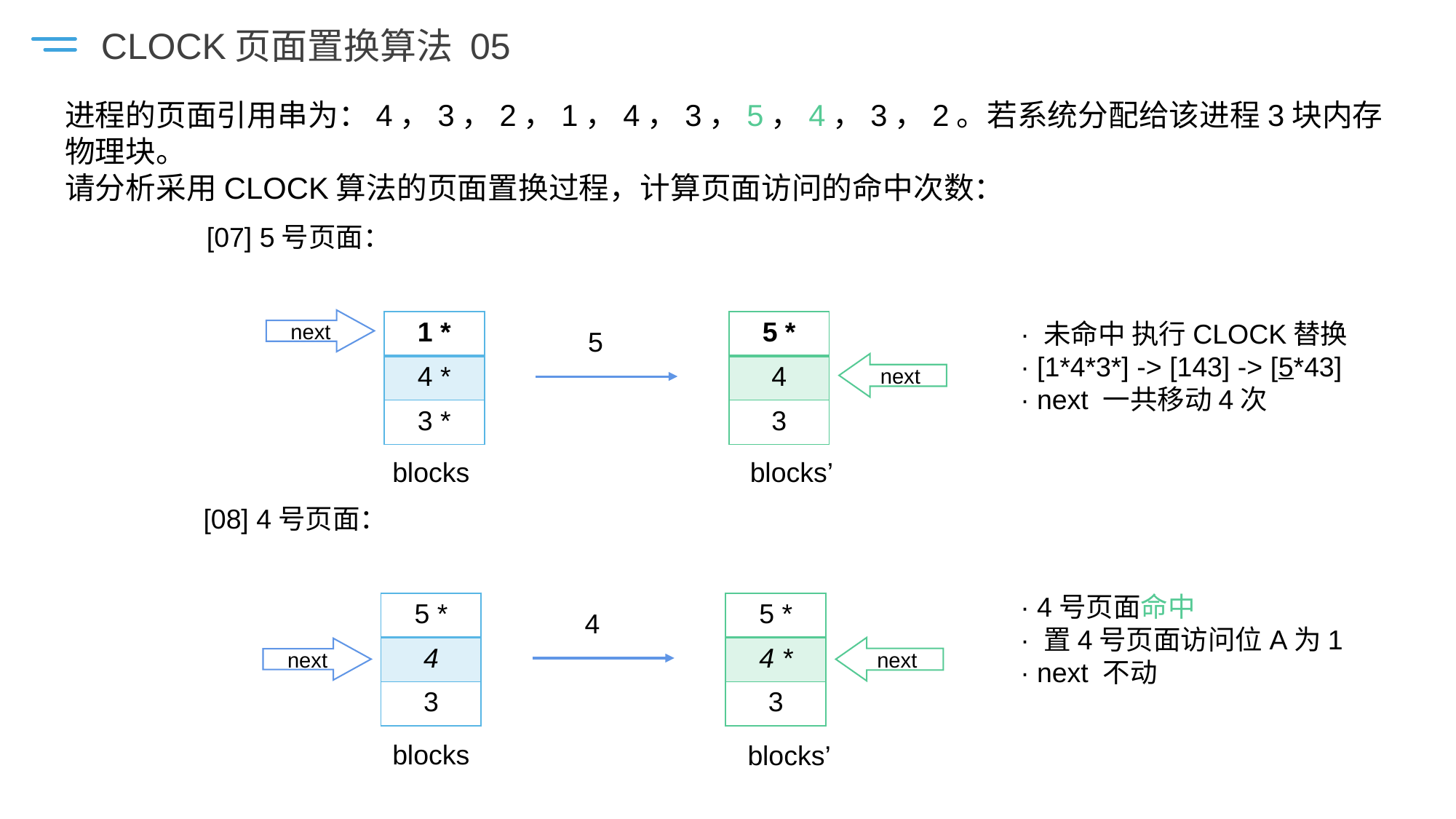

CLOCK页面置换算法 05
进程的页面引用串为：4，3，2，1，4，3，5，4，3，2。若系统分配给该进程3块内存物理块。
请分析采用CLOCK算法的页面置换过程，计算页面访问的命中次数：

[07] 5号页面：
next
· 未命中 执行CLOCK替换
· [1*4*3*] -> [143] -> [5*43]
· next 一共移动4次
| 1 \* |
| --- |
| 4 \* |
| 3 \* |
| 5 \* |
| --- |
| 4 |
| 3 |
5
next
blocks’
blocks
[08] 4号页面：

· 4号页面命中
· 置4号页面访问位A为1
· next 不动
| 5 \* |
| --- |
| 4 |
| 3 |
| 5 \* |
| --- |
| 4 \* |
| 3 |
4
next
next
blocks
blocks’